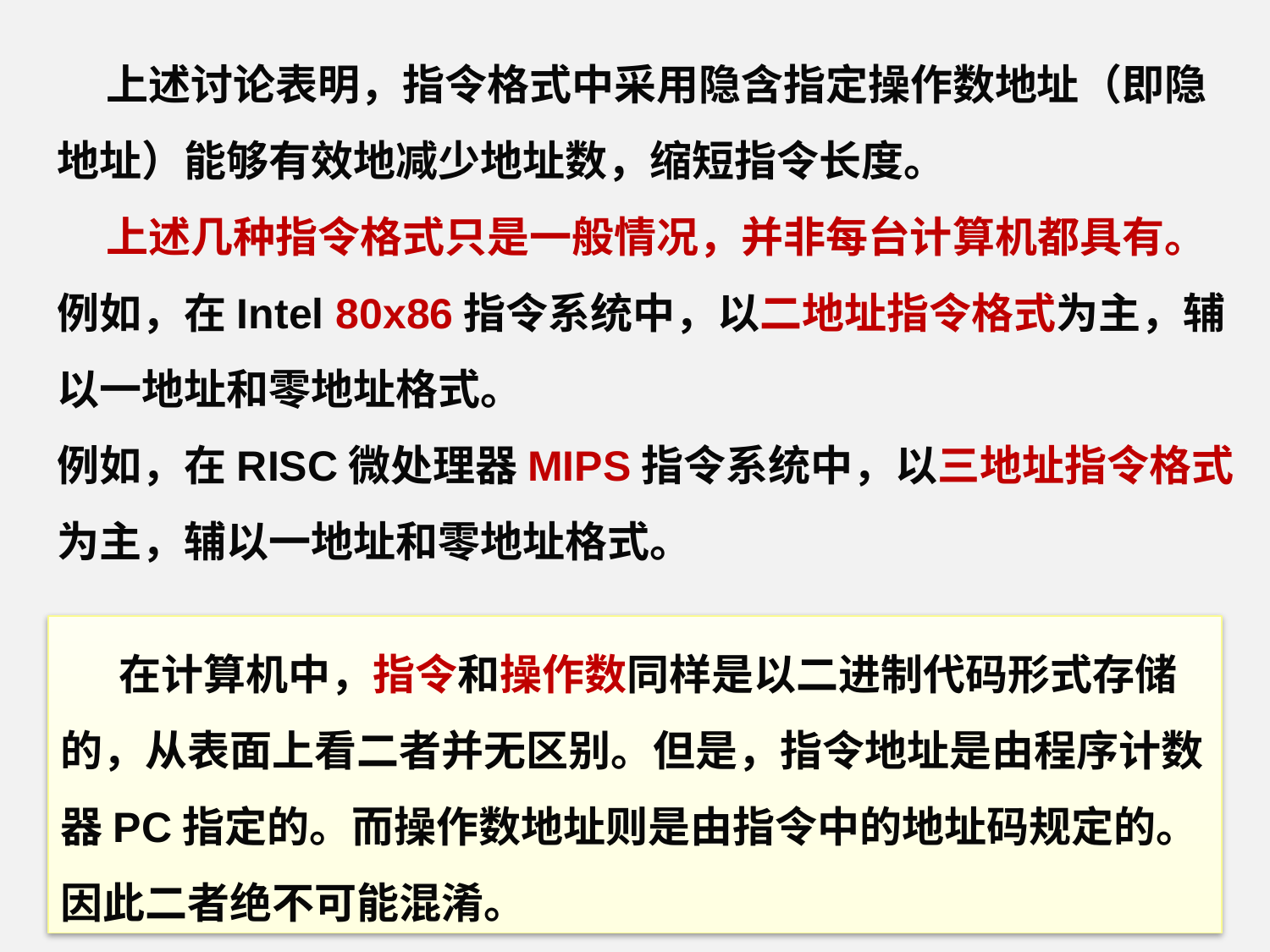

上述讨论表明，指令格式中采用隐含指定操作数地址（即隐地址）能够有效地减少地址数，缩短指令长度。
    上述几种指令格式只是一般情况，并非每台计算机都具有。例如，在Intel 80x86指令系统中，以二地址指令格式为主，辅以一地址和零地址格式。
例如，在RISC微处理器MIPS指令系统中，以三地址指令格式为主，辅以一地址和零地址格式。
     在计算机中，指令和操作数同样是以二进制代码形式存储的，从表面上看二者并无区别。但是，指令地址是由程序计数器PC指定的。而操作数地址则是由指令中的地址码规定的。因此二者绝不可能混淆。
52